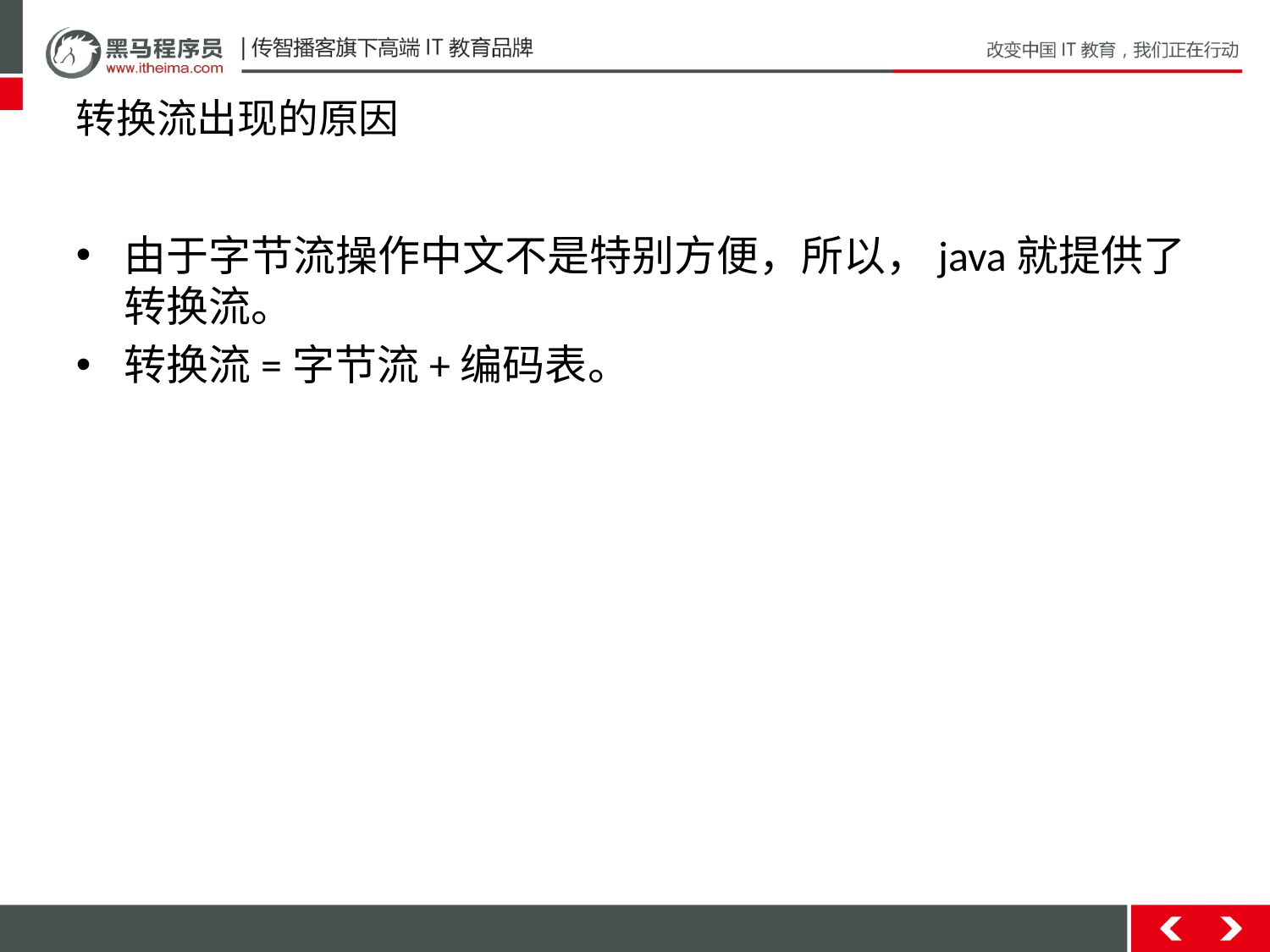

# 转换流出现的原因
由于字节流操作中文不是特别方便，所以，java就提供了转换流。
转换流=字节流+编码表。